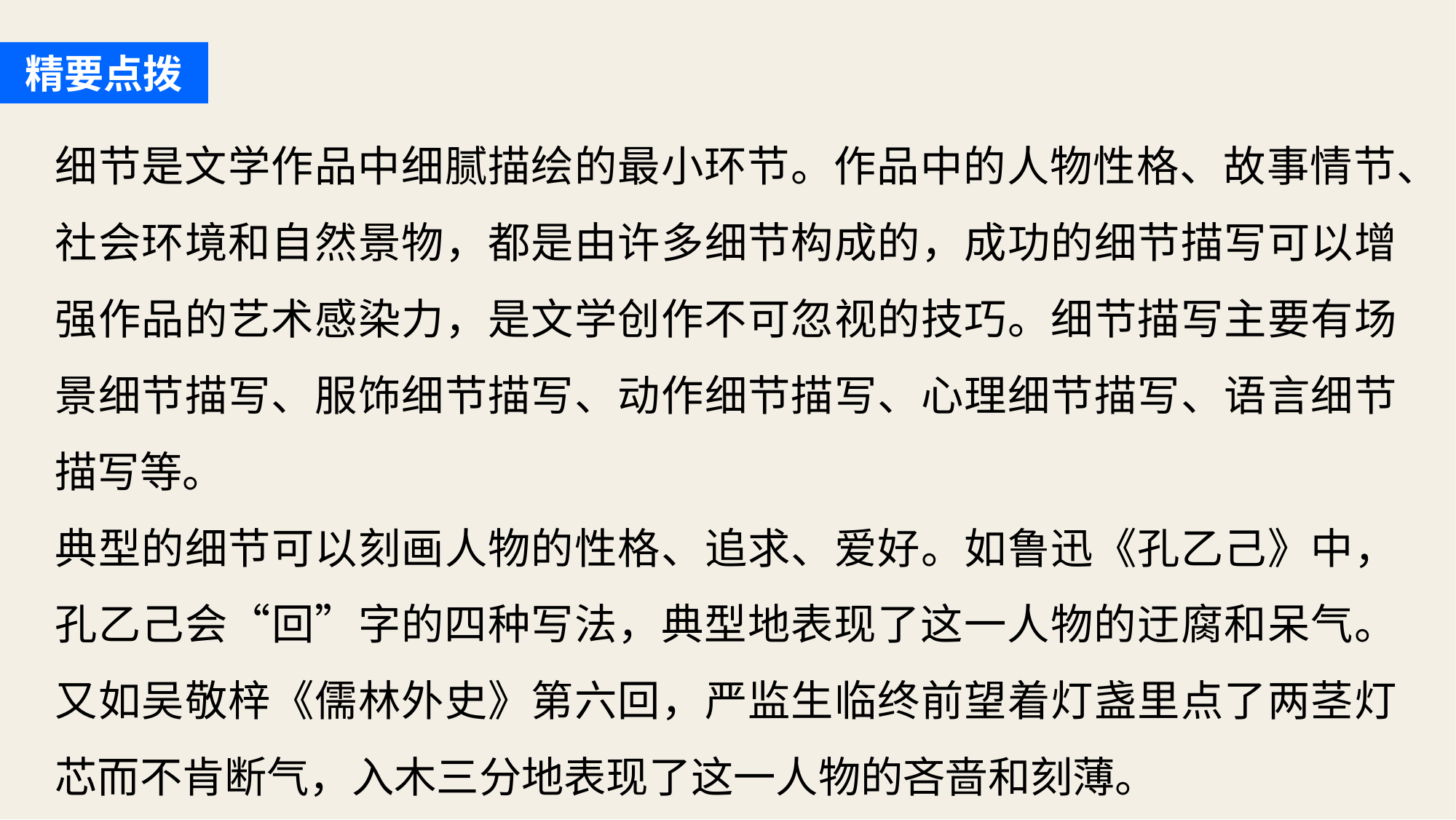

精要点拨
细节是文学作品中细腻描绘的最小环节。作品中的人物性格、故事情节、社会环境和自然景物，都是由许多细节构成的，成功的细节描写可以增强作品的艺术感染力，是文学创作不可忽视的技巧。细节描写主要有场景细节描写、服饰细节描写、动作细节描写、心理细节描写、语言细节描写等。
典型的细节可以刻画人物的性格、追求、爱好。如鲁迅《孔乙己》中，孔乙己会“回”字的四种写法，典型地表现了这一人物的迂腐和呆气。又如吴敬梓《儒林外史》第六回，严监生临终前望着灯盏里点了两茎灯芯而不肯断气，入木三分地表现了这一人物的吝啬和刻薄。